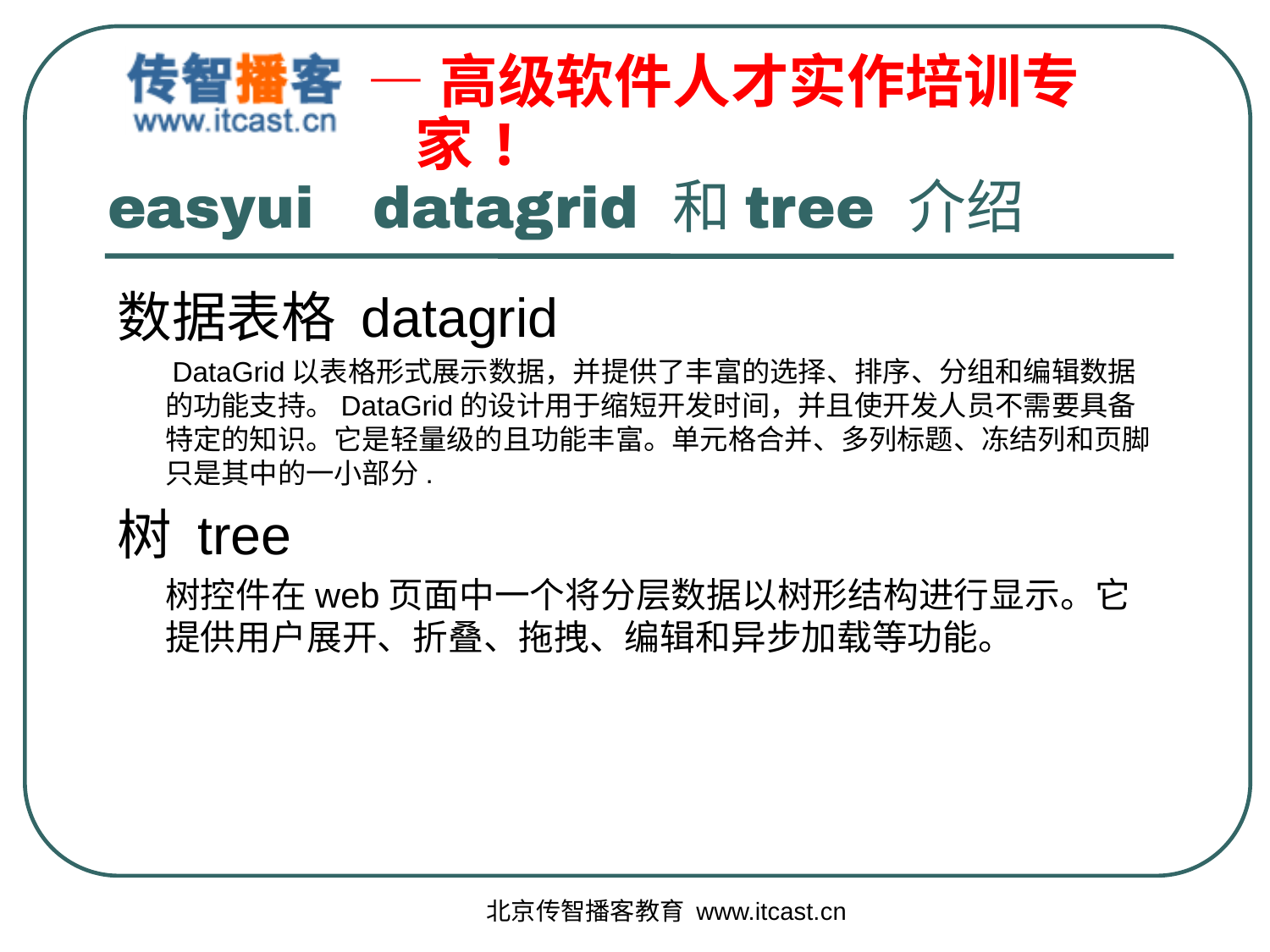

# easyui   datagrid 和tree 介绍
数据表格 datagrid
       DataGrid以表格形式展示数据，并提供了丰富的选择、排序、分组和编辑数据的功能支持。DataGrid的设计用于缩短开发时间，并且使开发人员不需要具备特定的知识。它是轻量级的且功能丰富。单元格合并、多列标题、冻结列和页脚只是其中的一小部分.
树 tree
     树控件在web页面中一个将分层数据以树形结构进行显示。它提供用户展开、折叠、拖拽、编辑和异步加载等功能。

北京传智播客教育 www.itcast.cn